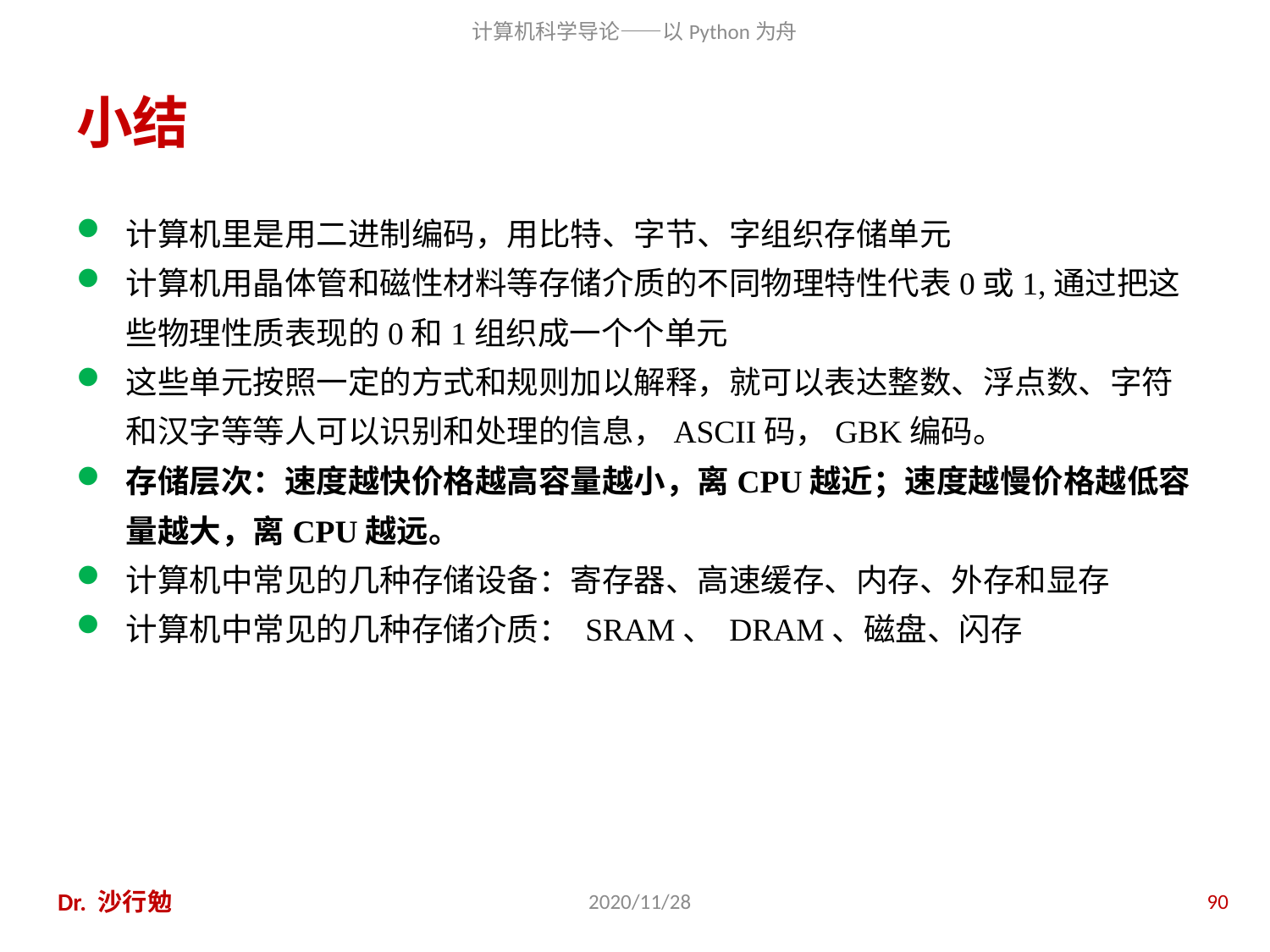

# 小结
计算机里是用二进制编码，用比特、字节、字组织存储单元
计算机用晶体管和磁性材料等存储介质的不同物理特性代表0或1,通过把这些物理性质表现的0和1组织成一个个单元
这些单元按照一定的方式和规则加以解释，就可以表达整数、浮点数、字符和汉字等等人可以识别和处理的信息，ASCII码，GBK编码。
存储层次：速度越快价格越高容量越小，离CPU越近；速度越慢价格越低容量越大，离CPU越远。
计算机中常见的几种存储设备：寄存器、高速缓存、内存、外存和显存
计算机中常见的几种存储介质： SRAM、 DRAM、磁盘、闪存

Dr. 沙行勉
2020/11/28
90